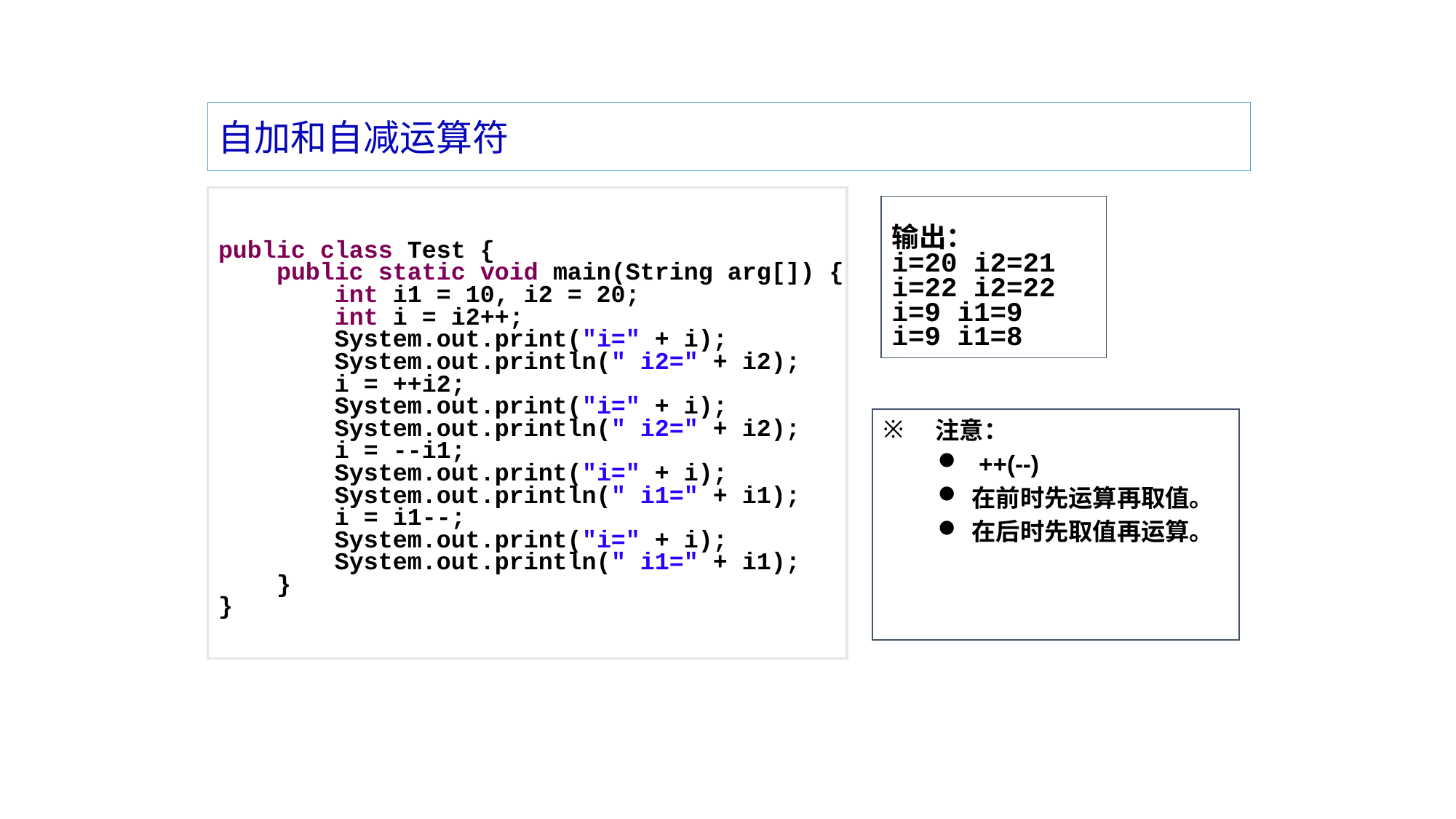

自加和自减运算符
public class Test {
    public static void main(String arg[]) {
        int i1 = 10, i2 = 20;
        int i = i2++;
        System.out.print("i=" + i);
        System.out.println(" i2=" + i2);
        i = ++i2;
        System.out.print("i=" + i);
        System.out.println(" i2=" + i2);
        i = --i1;
        System.out.print("i=" + i);
        System.out.println(" i1=" + i1);
        i = i1--;
        System.out.print("i=" + i);
        System.out.println(" i1=" + i1);
    }
}
输出：
i=20 i2=21
i=22 i2=22
i=9 i1=9
i=9 i1=8
 注意：
 ++(--)
在前时先运算再取值。
在后时先取值再运算。